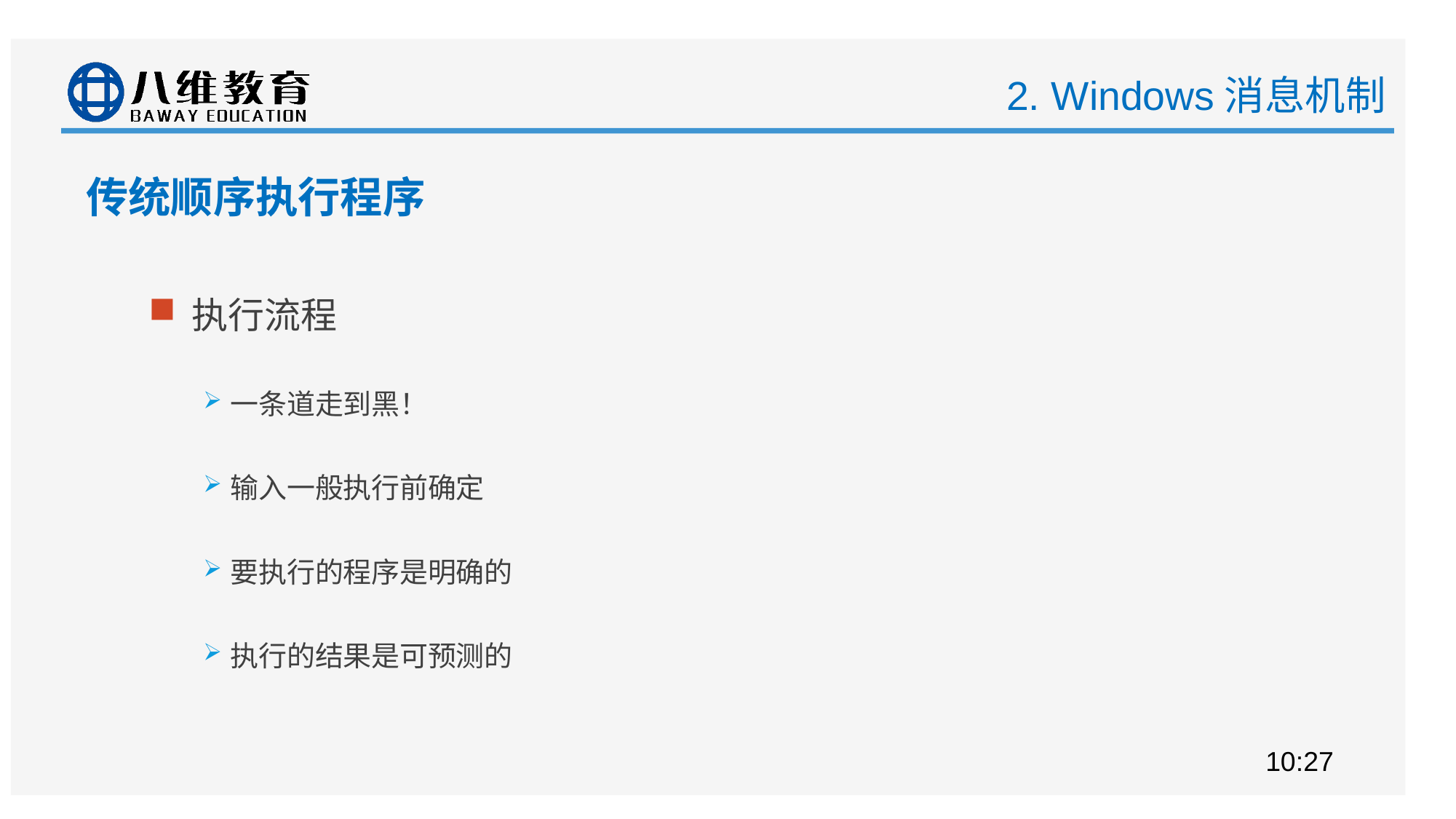

# 2. Windows消息机制
传统顺序执行程序
执行流程
一条道走到黑！
输入一般执行前确定
要执行的程序是明确的
执行的结果是可预测的